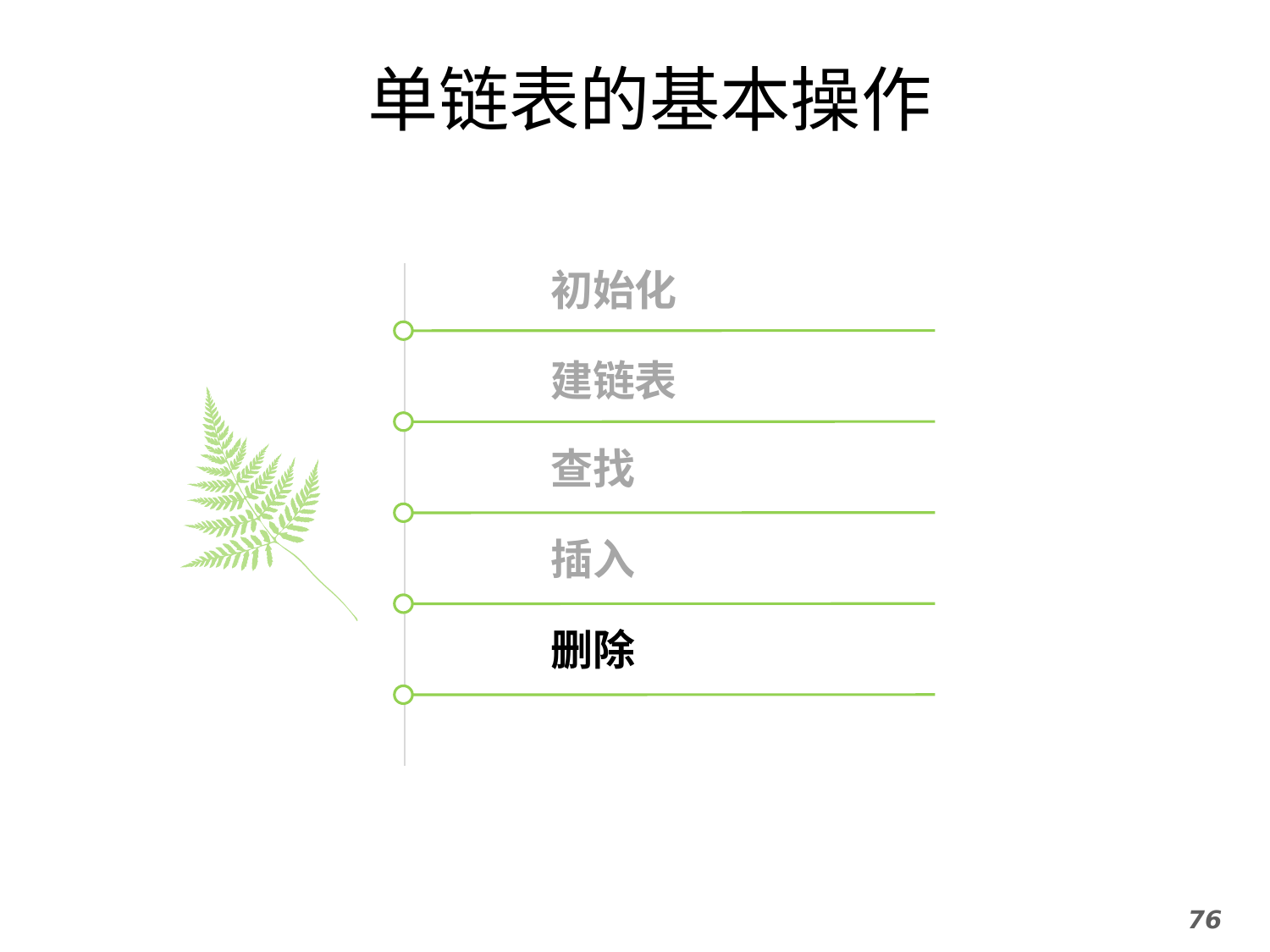

# 单链表的基本操作
初始化

建链表

查找

插入

删除

76